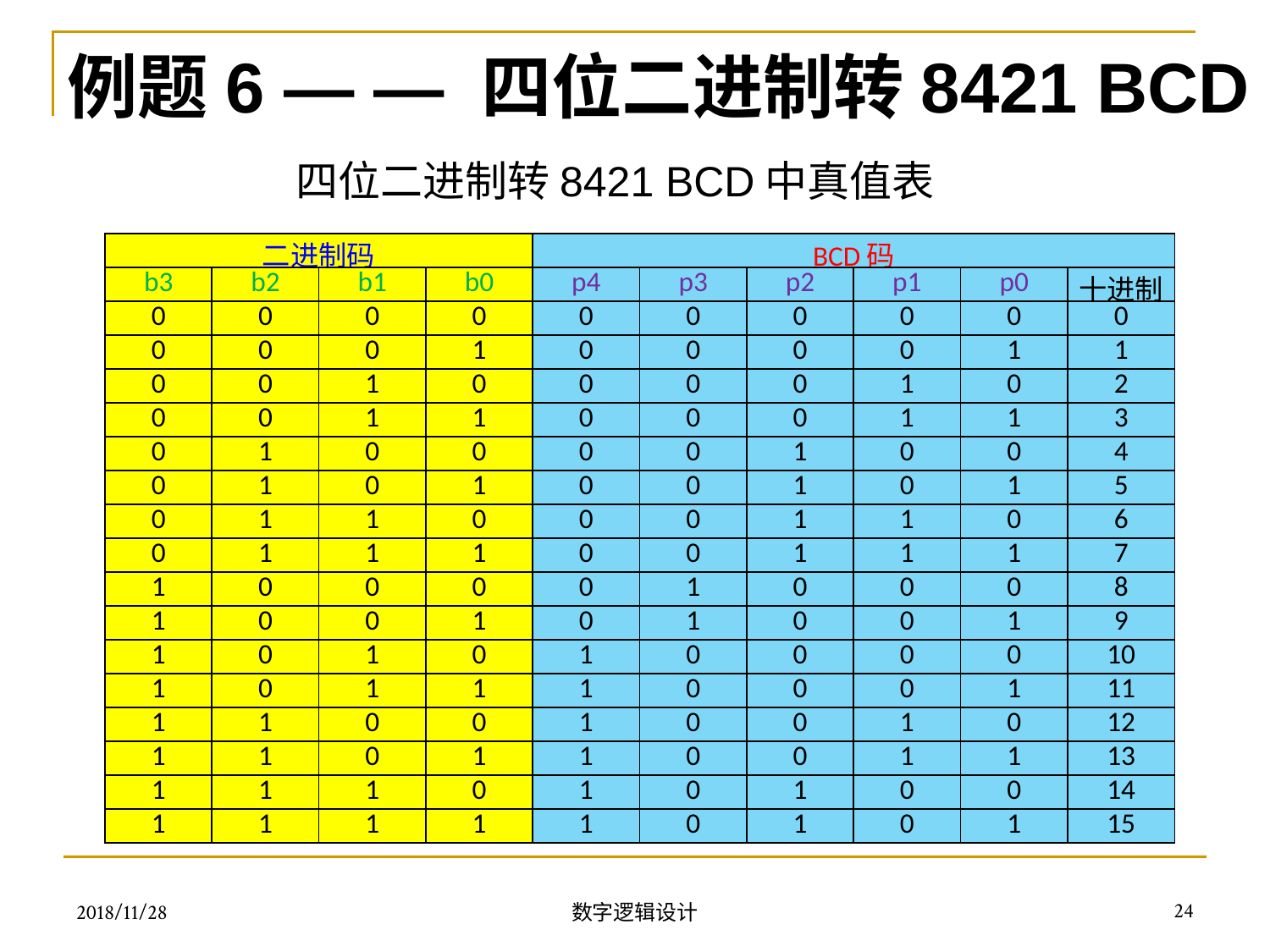

例题6 — — 四位二进制转8421 BCD
四位二进制转8421 BCD中真值表
| 二进制码 |  |  |  | BCD码 |  |  |  |  |  |
| --- | --- | --- | --- | --- | --- | --- | --- | --- | --- |
| b3 | b2 | b1 | b0 | p4 | p3 | p2 | p1 | p0 | 十进制 |
| 0 | 0 | 0 | 0 | 0 | 0 | 0 | 0 | 0 | 0 |
| 0 | 0 | 0 | 1 | 0 | 0 | 0 | 0 | 1 | 1 |
| 0 | 0 | 1 | 0 | 0 | 0 | 0 | 1 | 0 | 2 |
| 0 | 0 | 1 | 1 | 0 | 0 | 0 | 1 | 1 | 3 |
| 0 | 1 | 0 | 0 | 0 | 0 | 1 | 0 | 0 | 4 |
| 0 | 1 | 0 | 1 | 0 | 0 | 1 | 0 | 1 | 5 |
| 0 | 1 | 1 | 0 | 0 | 0 | 1 | 1 | 0 | 6 |
| 0 | 1 | 1 | 1 | 0 | 0 | 1 | 1 | 1 | 7 |
| 1 | 0 | 0 | 0 | 0 | 1 | 0 | 0 | 0 | 8 |
| 1 | 0 | 0 | 1 | 0 | 1 | 0 | 0 | 1 | 9 |
| 1 | 0 | 1 | 0 | 1 | 0 | 0 | 0 | 0 | 10 |
| 1 | 0 | 1 | 1 | 1 | 0 | 0 | 0 | 1 | 11 |
| 1 | 1 | 0 | 0 | 1 | 0 | 0 | 1 | 0 | 12 |
| 1 | 1 | 0 | 1 | 1 | 0 | 0 | 1 | 1 | 13 |
| 1 | 1 | 1 | 0 | 1 | 0 | 1 | 0 | 0 | 14 |
| 1 | 1 | 1 | 1 | 1 | 0 | 1 | 0 | 1 | 15 |
2018/11/28
24
数字逻辑设计